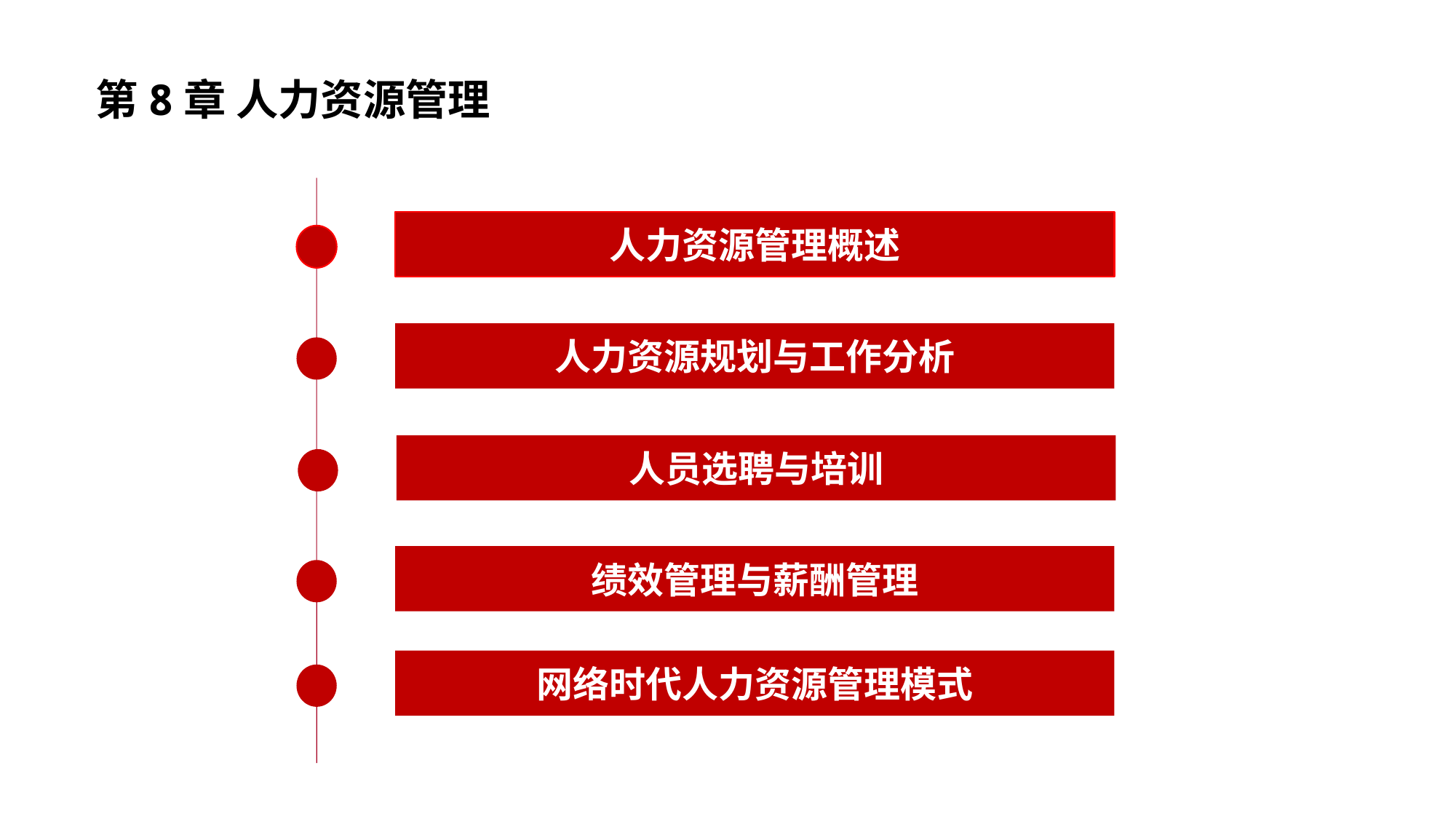

第8章 人力资源管理

人力资源管理概述

人力资源规划与工作分析

人员选聘与培训

绩效管理与薪酬管理

网络时代人力资源管理模式